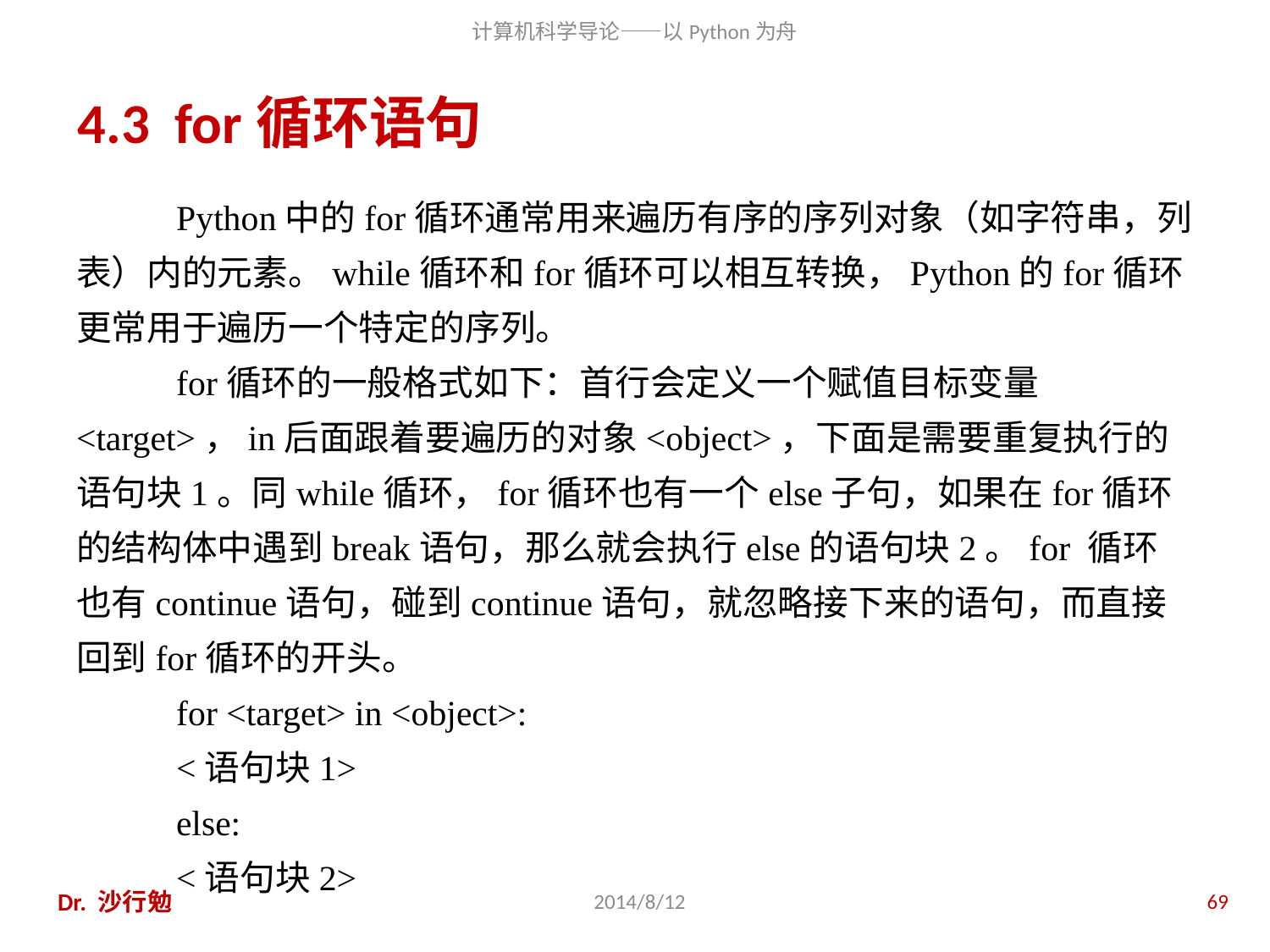

# 4.3  for循环语句
Python中的for循环通常用来遍历有序的序列对象（如字符串，列表）内的元素。while循环和for循环可以相互转换，Python的for循环更常用于遍历一个特定的序列。
for循环的一般格式如下：首行会定义一个赋值目标变量<target>，in后面跟着要遍历的对象<object>，下面是需要重复执行的语句块1。同while循环，for循环也有一个else子句，如果在for循环的结构体中遇到break语句，那么就会执行else的语句块2。for 循环也有continue语句，碰到continue语句，就忽略接下来的语句，而直接回到for循环的开头。
for <target> in <object>:
<语句块1>
else:
<语句块2>
Dr. 沙行勉
2014/8/12
69